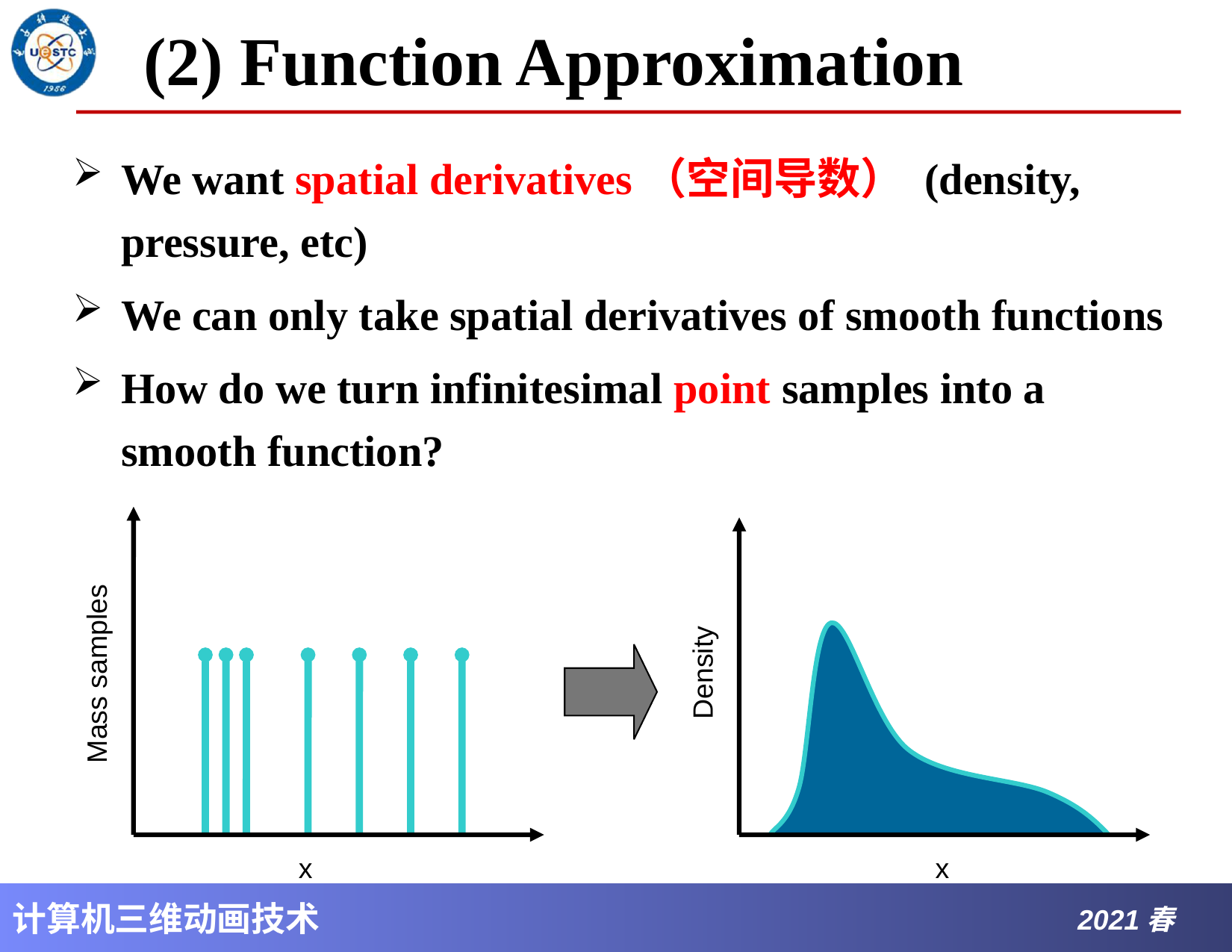

# (2) Function Approximation
We want spatial derivatives（空间导数） (density, pressure, etc)
We can only take spatial derivatives of smooth functions
How do we turn infinitesimal point samples into a smooth function?

Mass samples

x

Density

x